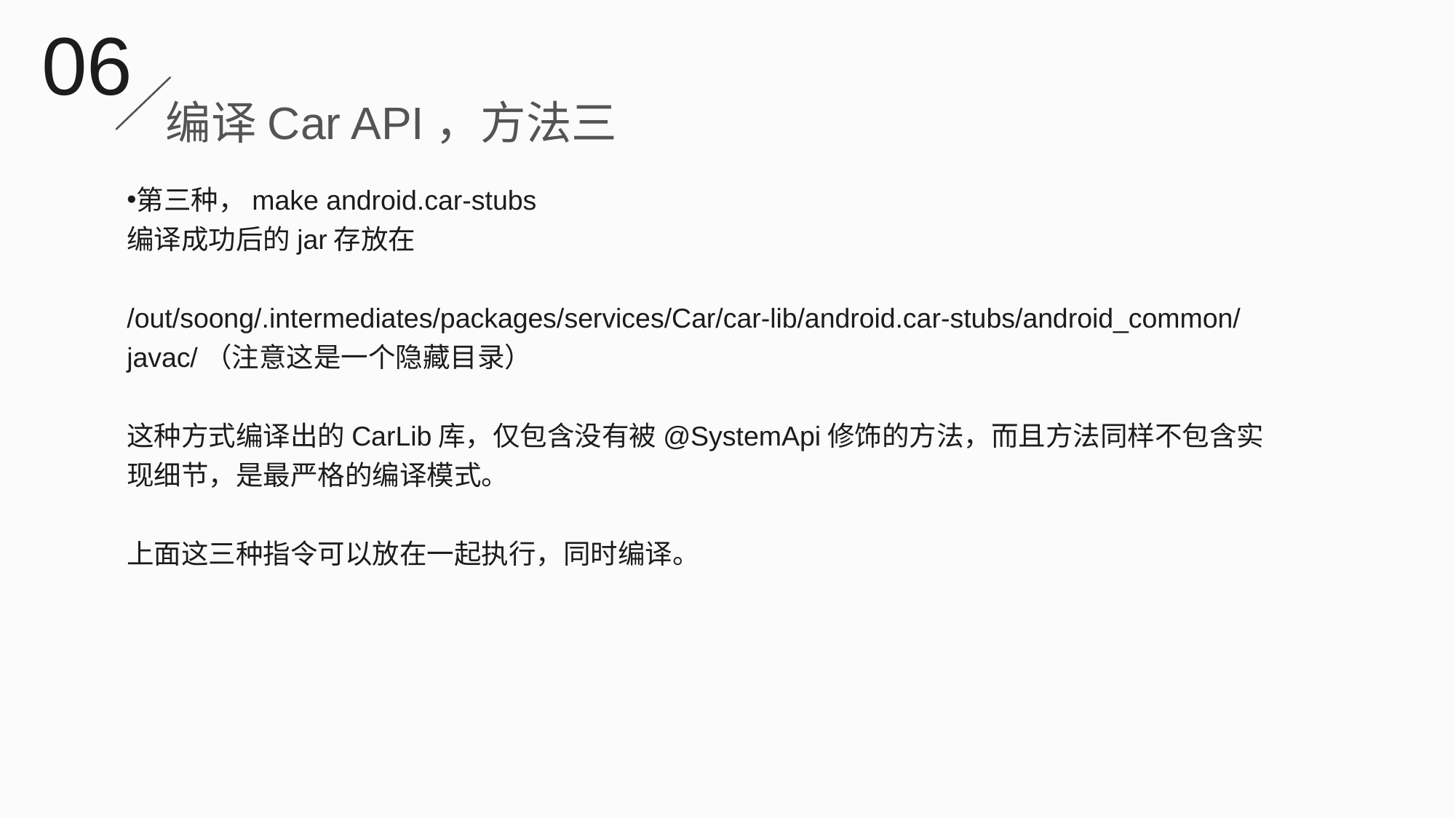

06
编译Car API，方法三
第三种，make android.car-stubs
编译成功后的jar存放在

/out/soong/.intermediates/packages/services/Car/car-lib/android.car-stubs/android_common/javac/（注意这是一个隐藏目录）

这种方式编译出的CarLib库，仅包含没有被@SystemApi修饰的方法，而且方法同样不包含实现细节，是最严格的编译模式。

上面这三种指令可以放在一起执行，同时编译。